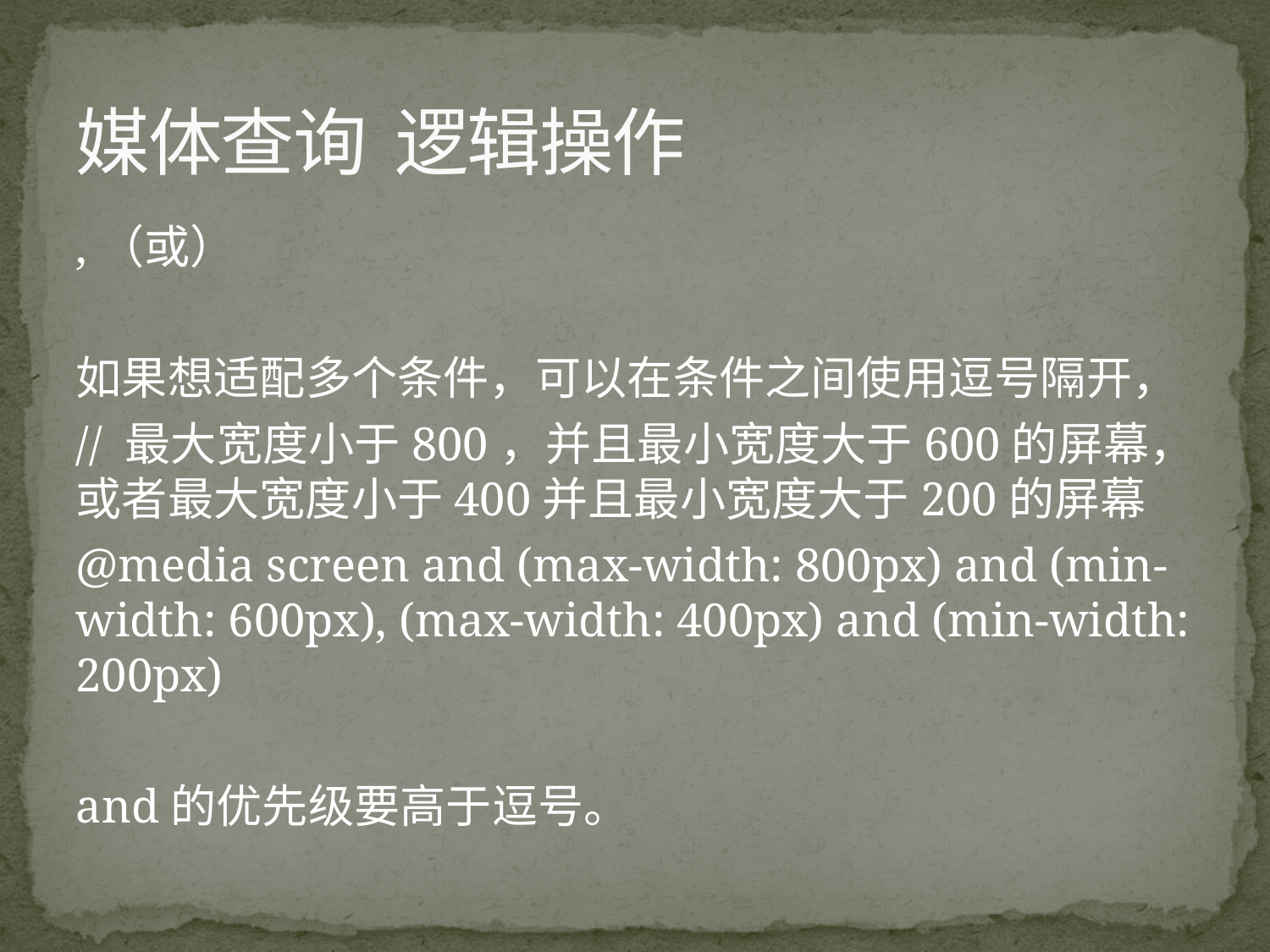

# 媒体查询  逻辑操作
,（或）

如果想适配多个条件，可以在条件之间使用逗号隔开，
// 最大宽度小于800，并且最小宽度大于600的屏幕，或者最大宽度小于400并且最小宽度大于200的屏幕
@media screen and (max-width: 800px) and (min-width: 600px), (max-width: 400px) and (min-width: 200px)

and的优先级要高于逗号。